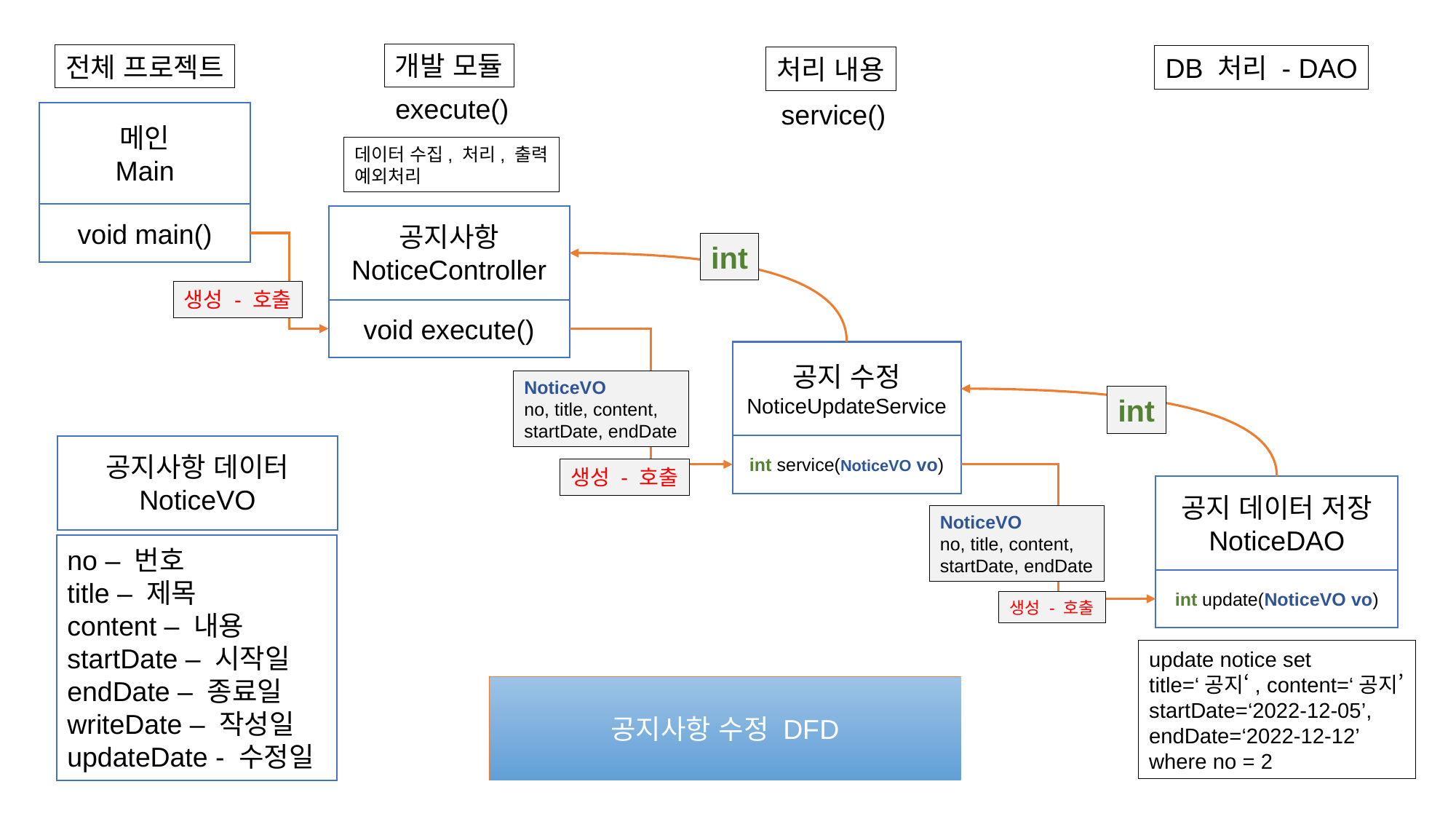

개발 모듈
전체 프로젝트
DB 처리 - DAO
처리 내용
execute()
service()
메인
Main
void main()
데이터 수집, 처리, 출력
예외처리
공지사항
NoticeController
void execute()
int
생성 - 호출
공지 수정
NoticeUpdateService
int service(NoticeVO vo)
NoticeVO
no, title, content,
startDate, endDate
int
공지사항 데이터
NoticeVO
no – 번호
title – 제목
content – 내용
startDate – 시작일
endDate – 종료일
writeDate – 작성일
updateDate - 수정일
생성 - 호출
공지 데이터 저장
NoticeDAO
int update(NoticeVO vo)
NoticeVO
no, title, content,
startDate, endDate
생성 - 호출
update notice set
title=‘공지‘, content=‘공지’
startDate=‘2022-12-05’,
endDate=‘2022-12-12’
where no = 2
공지사항 수정 DFD